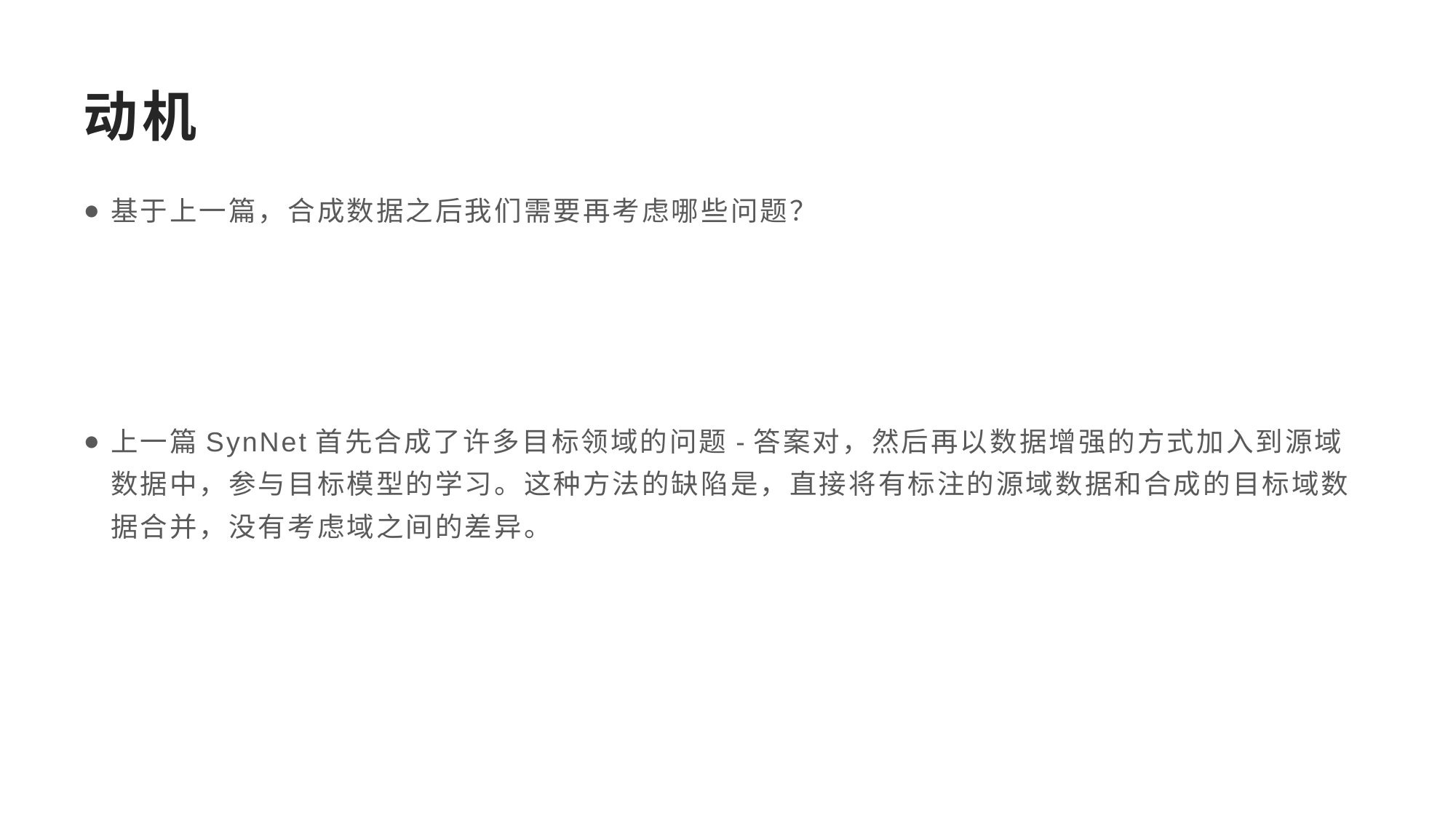

# 动机
基于上一篇，合成数据之后我们需要再考虑哪些问题？

上一篇SynNet首先合成了许多目标领域的问题-答案对，然后再以数据增强的方式加入到源域数据中，参与目标模型的学习。这种方法的缺陷是，直接将有标注的源域数据和合成的目标域数据合并，没有考虑域之间的差异。